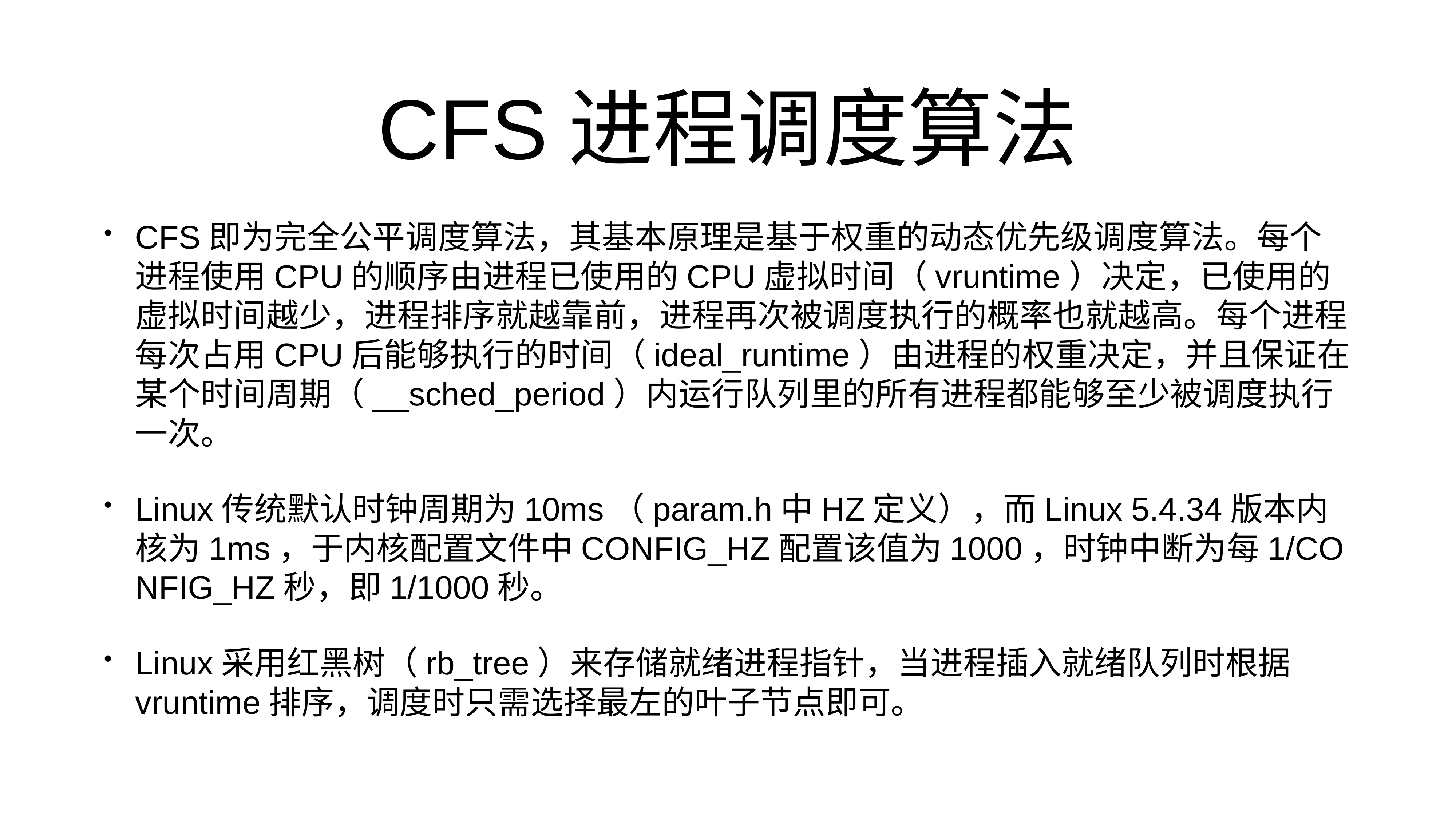

# CFS进程调度算法
CFS即为完全公平调度算法，其基本原理是基于权重的动态优先级调度算法。每个进程使用CPU的顺序由进程已使用的CPU虚拟时间（vruntime）决定，已使用的虚拟时间越少，进程排序就越靠前，进程再次被调度执行的概率也就越高。每个进程每次占用CPU后能够执行的时间（ideal_runtime）由进程的权重决定，并且保证在某个时间周期（__sched_period）内运行队列里的所有进程都能够至少被调度执行一次。
Linux传统默认时钟周期为10ms（param.h中HZ定义），而Linux 5.4.34版本内核为1ms，于内核配置文件中CONFIG_HZ配置该值为1000，时钟中断为每1/CONFIG_HZ秒，即1/1000秒。
Linux采用红黑树（rb_tree）来存储就绪进程指针，当进程插入就绪队列时根据vruntime排序，调度时只需选择最左的叶子节点即可。